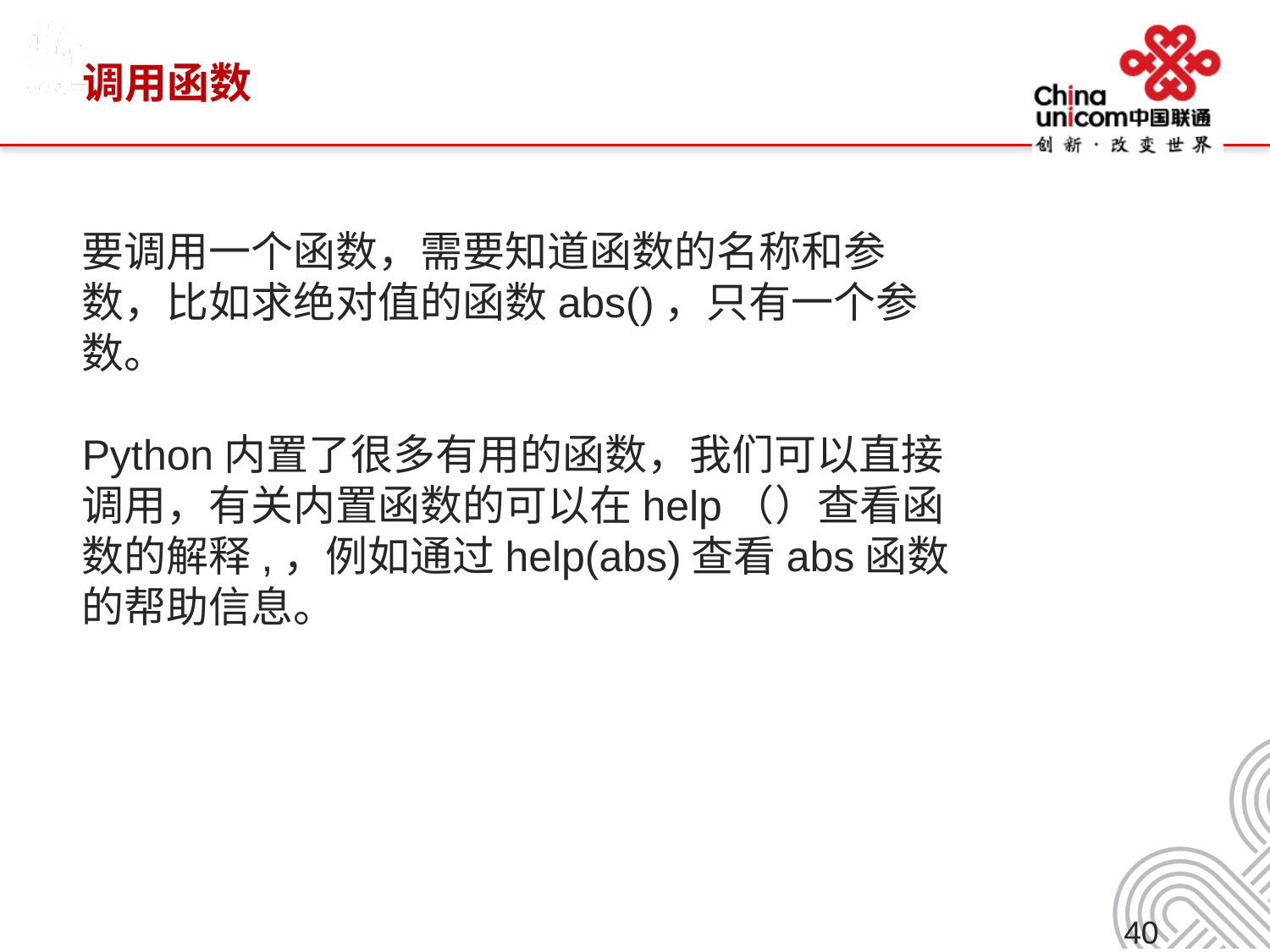

# 调用函数
要调用一个函数，需要知道函数的名称和参数，比如求绝对值的函数abs()，只有一个参数。

Python内置了很多有用的函数，我们可以直接调用，有关内置函数的可以在help（）查看函数的解释,，例如通过help(abs)查看abs函数的帮助信息。